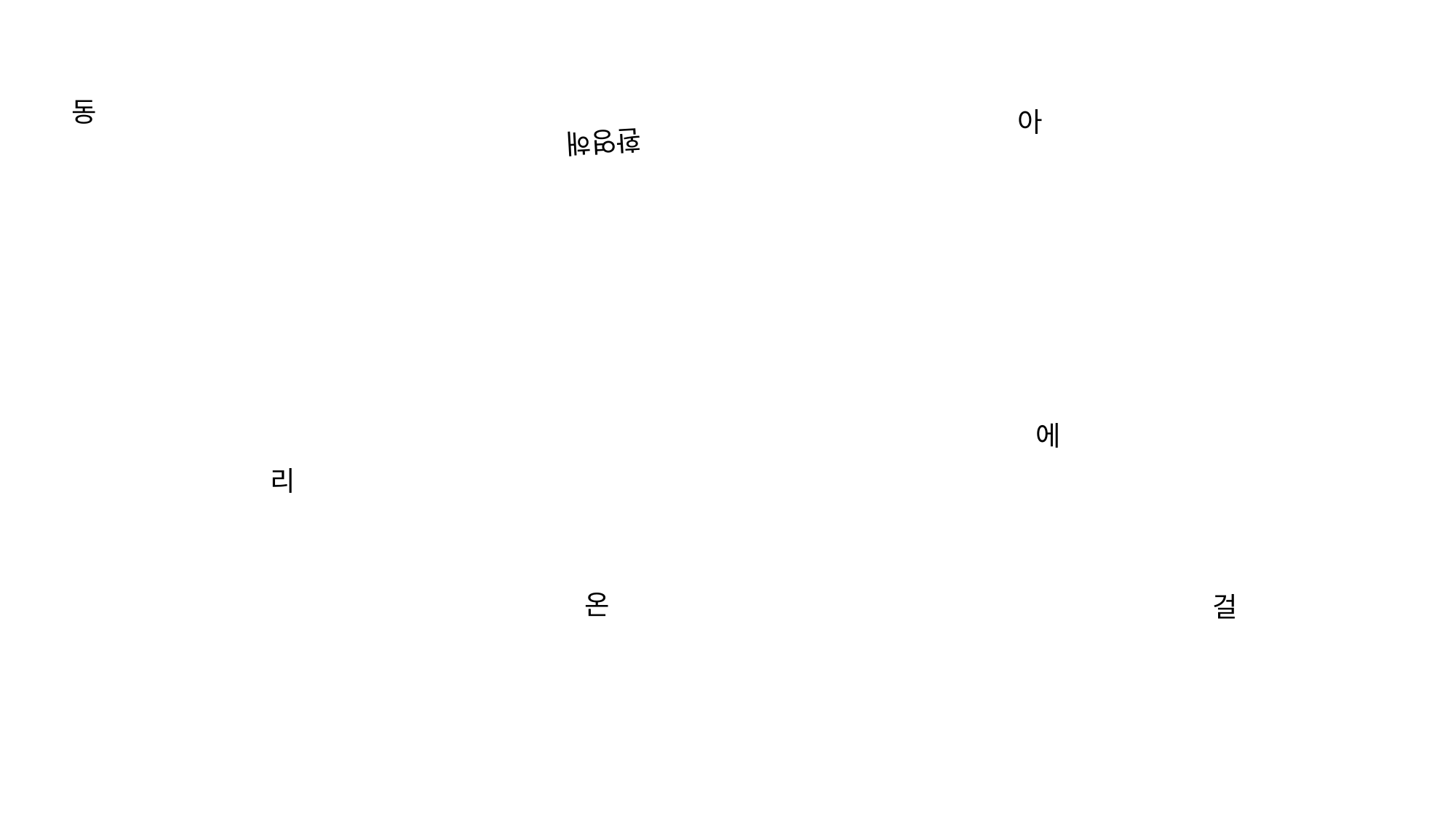

동
아
환영해
에
리
온
걸